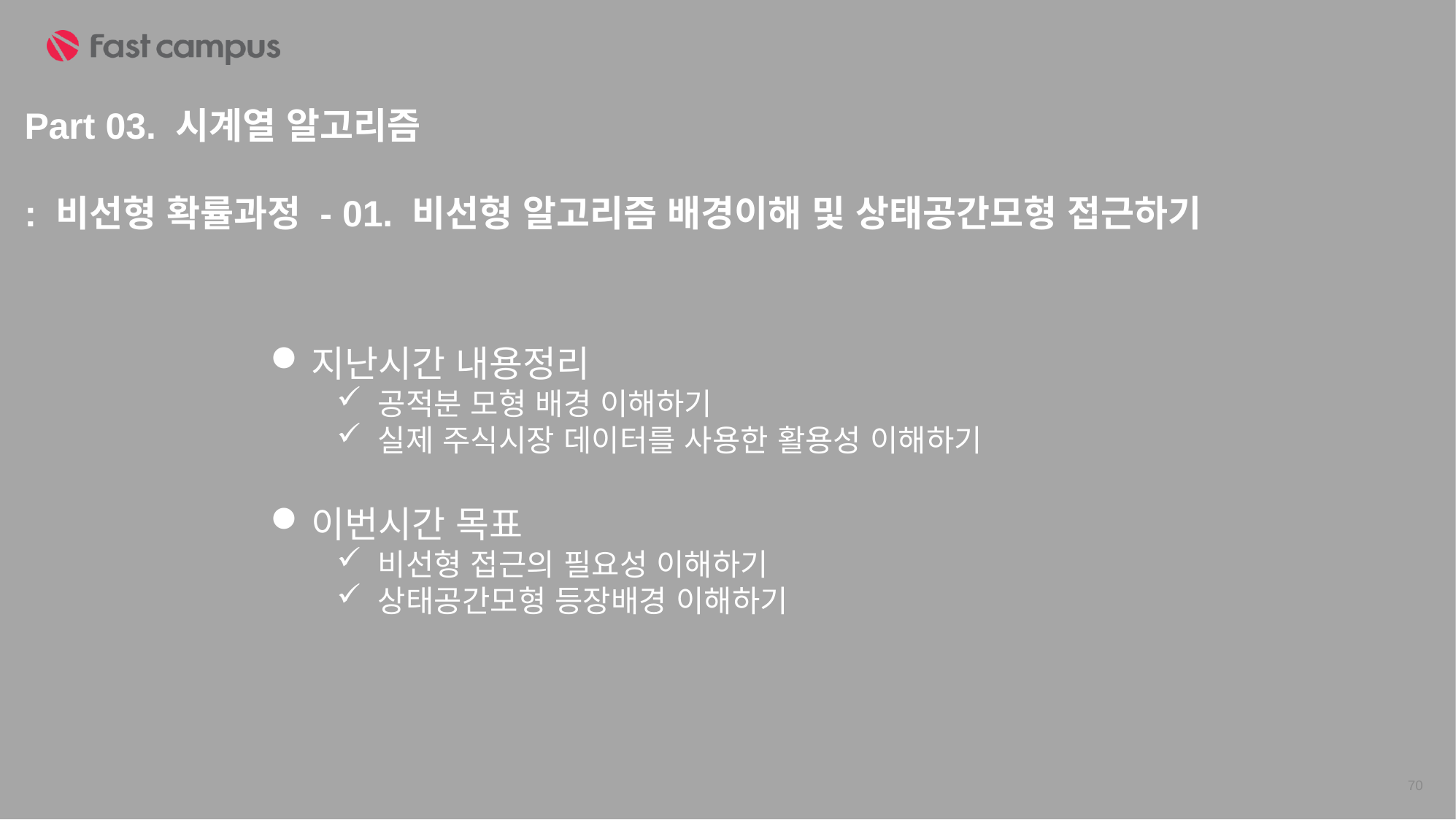

Part 03. 시계열 알고리즘

: 비선형 확률과정 - 01. 비선형 알고리즘 배경이해 및 상태공간모형 접근하기
지난시간 내용정리
공적분 모형 배경 이해하기
실제 주식시장 데이터를 사용한 활용성 이해하기

이번시간 목표
비선형 접근의 필요성 이해하기
상태공간모형 등장배경 이해하기
70